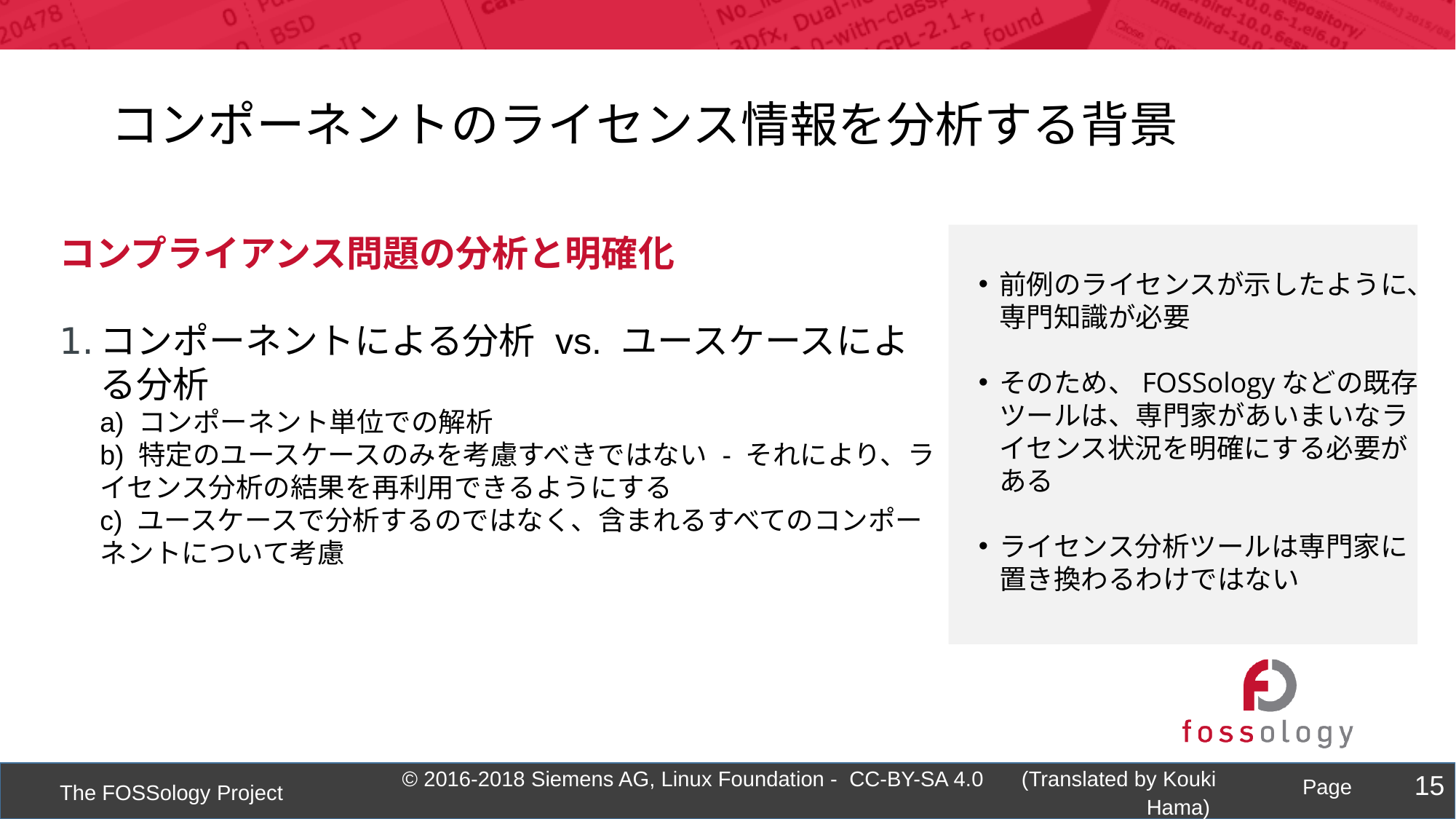

コンポーネントのライセンス情報を分析する背景
コンプライアンス問題の分析と明確化

コンポーネントによる分析 vs. ユースケースによる分析
a) コンポーネント単位での解析
b) 特定のユースケースのみを考慮すべきではない - それにより、ライセンス分析の結果を再利用できるようにする
c) ユースケースで分析するのではなく、含まれるすべてのコンポーネントについて考慮

前例のライセンスが示したように、専門知識が必要

そのため、FOSSologyなどの既存ツールは、専門家があいまいなライセンス状況を明確にする必要がある

ライセンス分析ツールは専門家に置き換わるわけではない